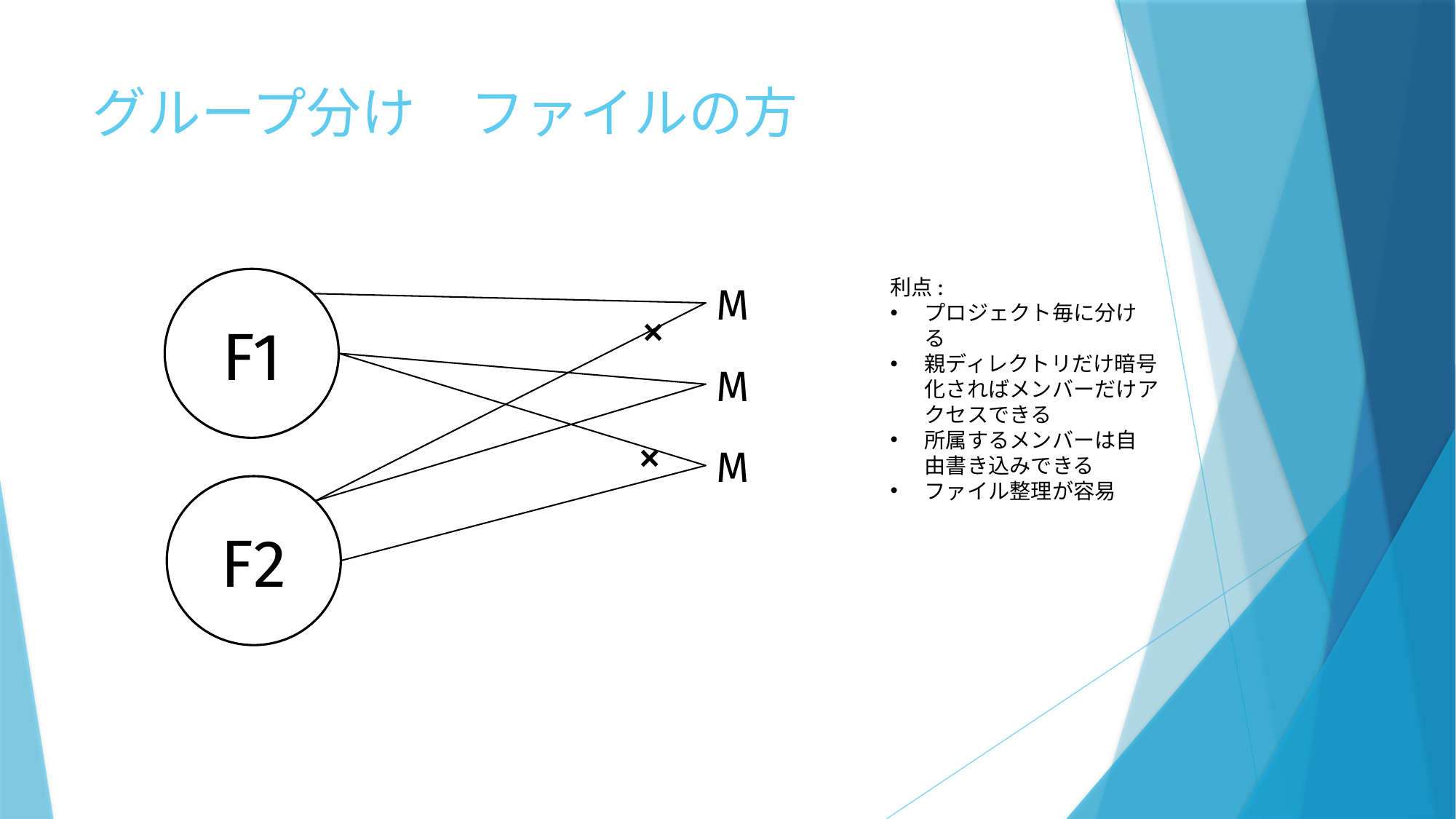

# グループ分け　ファイルの方
F1
利点:
プロジェクト毎に分ける
親ディレクトリだけ暗号化さればメンバーだけアクセスできる
所属するメンバーは自由書き込みできる
ファイル整理が容易

M
×
M
×
M
F2